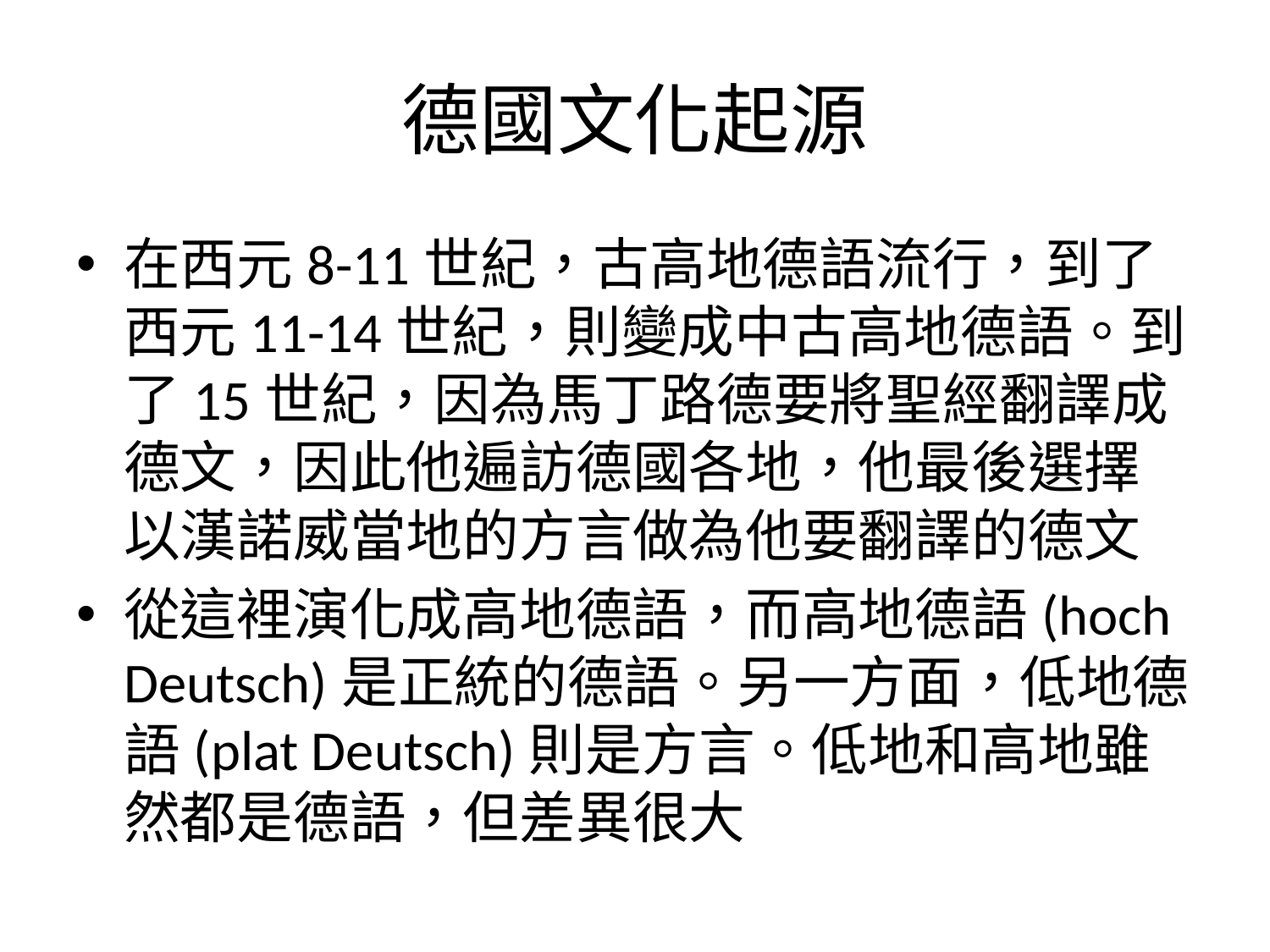

# 德國文化起源
在西元8-11世紀，古高地德語流行，到了西元11-14世紀，則變成中古高地德語。到了15世紀，因為馬丁路德要將聖經翻譯成德文，因此他遍訪德國各地，他最後選擇以漢諾威當地的方言做為他要翻譯的德文
從這裡演化成高地德語，而高地德語(hoch Deutsch)是正統的德語。另一方面，低地德語(plat Deutsch)則是方言。低地和高地雖然都是德語，但差異很大